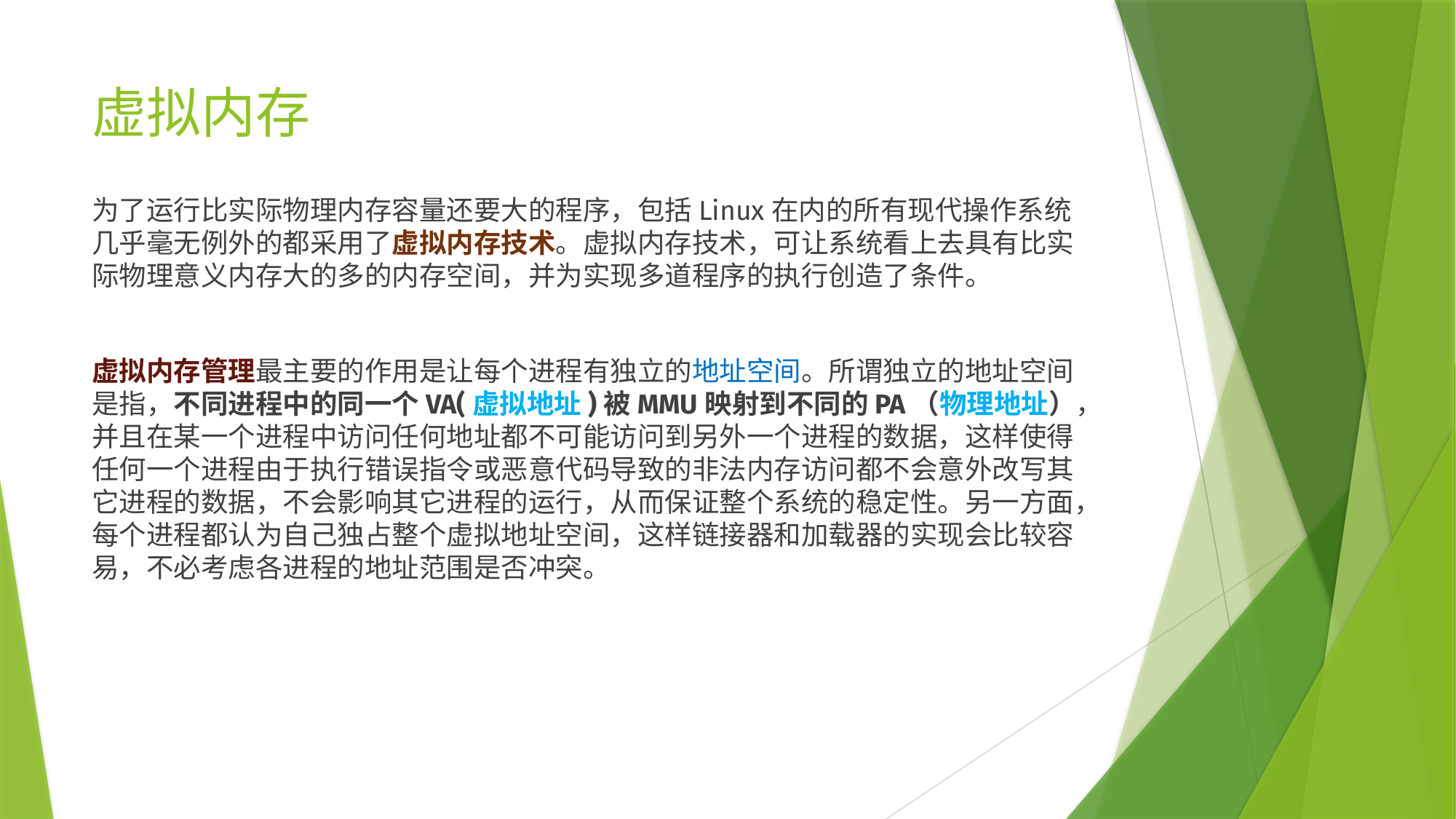

# 虚拟内存
为了运行比实际物理内存容量还要大的程序，包括Linux在内的所有现代操作系统几乎毫无例外的都采用了虚拟内存技术。虚拟内存技术，可让系统看上去具有比实际物理意义内存大的多的内存空间，并为实现多道程序的执行创造了条件。

虚拟内存管理最主要的作用是让每个进程有独立的地址空间。所谓独立的地址空间是指，不同进程中的同一个VA(虚拟地址)被MMU映射到不同的PA（物理地址），并且在某一个进程中访问任何地址都不可能访问到另外一个进程的数据，这样使得任何一个进程由于执行错误指令或恶意代码导致的非法内存访问都不会意外改写其它进程的数据，不会影响其它进程的运行，从而保证整个系统的稳定性。另一方面，每个进程都认为自己独占整个虚拟地址空间，这样链接器和加载器的实现会比较容易，不必考虑各进程的地址范围是否冲突。